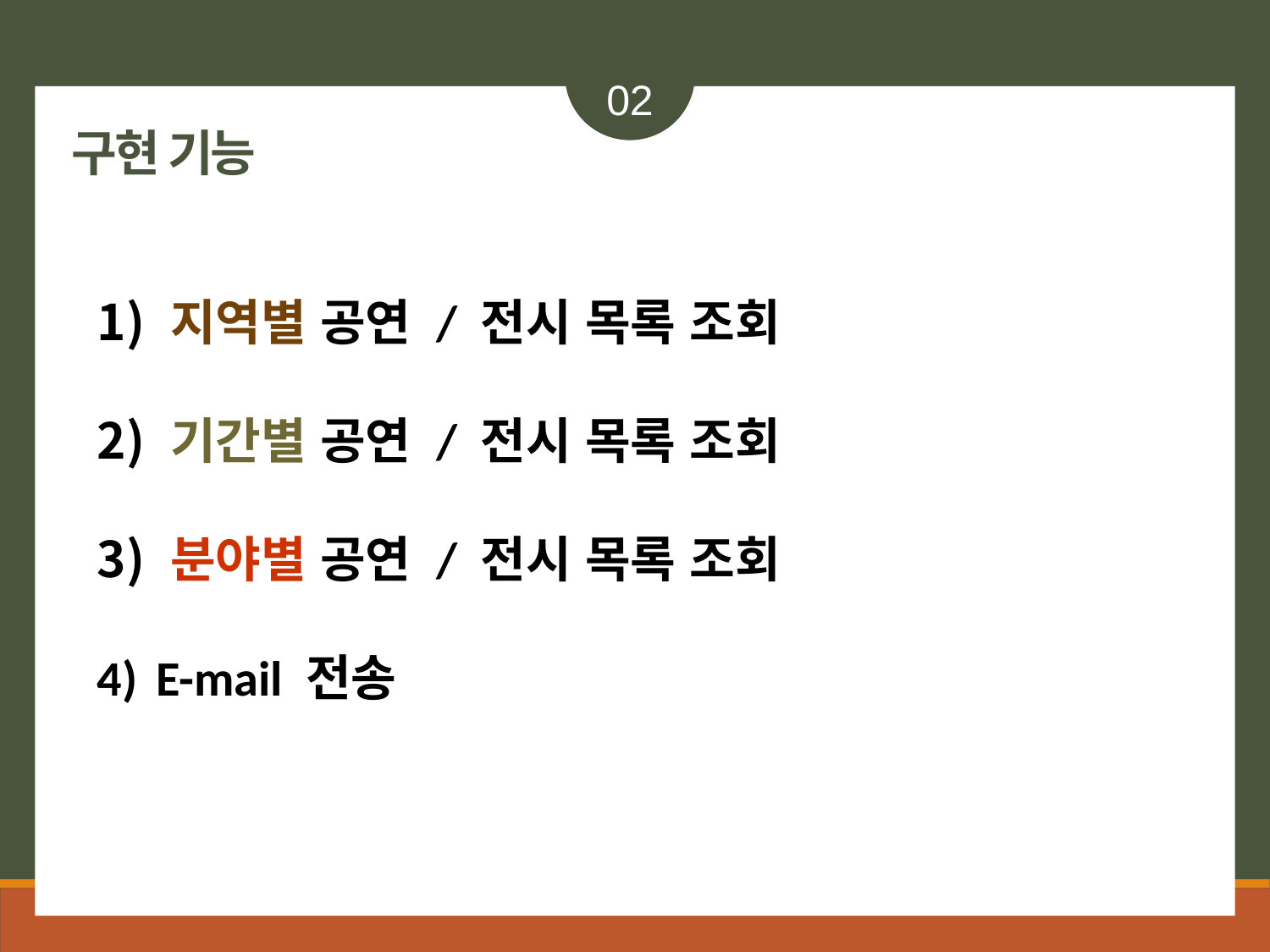

02

구현 기능
 지역별 공연 / 전시 목록 조회

 기간별 공연 / 전시 목록 조회

 분야별 공연 / 전시 목록 조회

 E-mail 전송